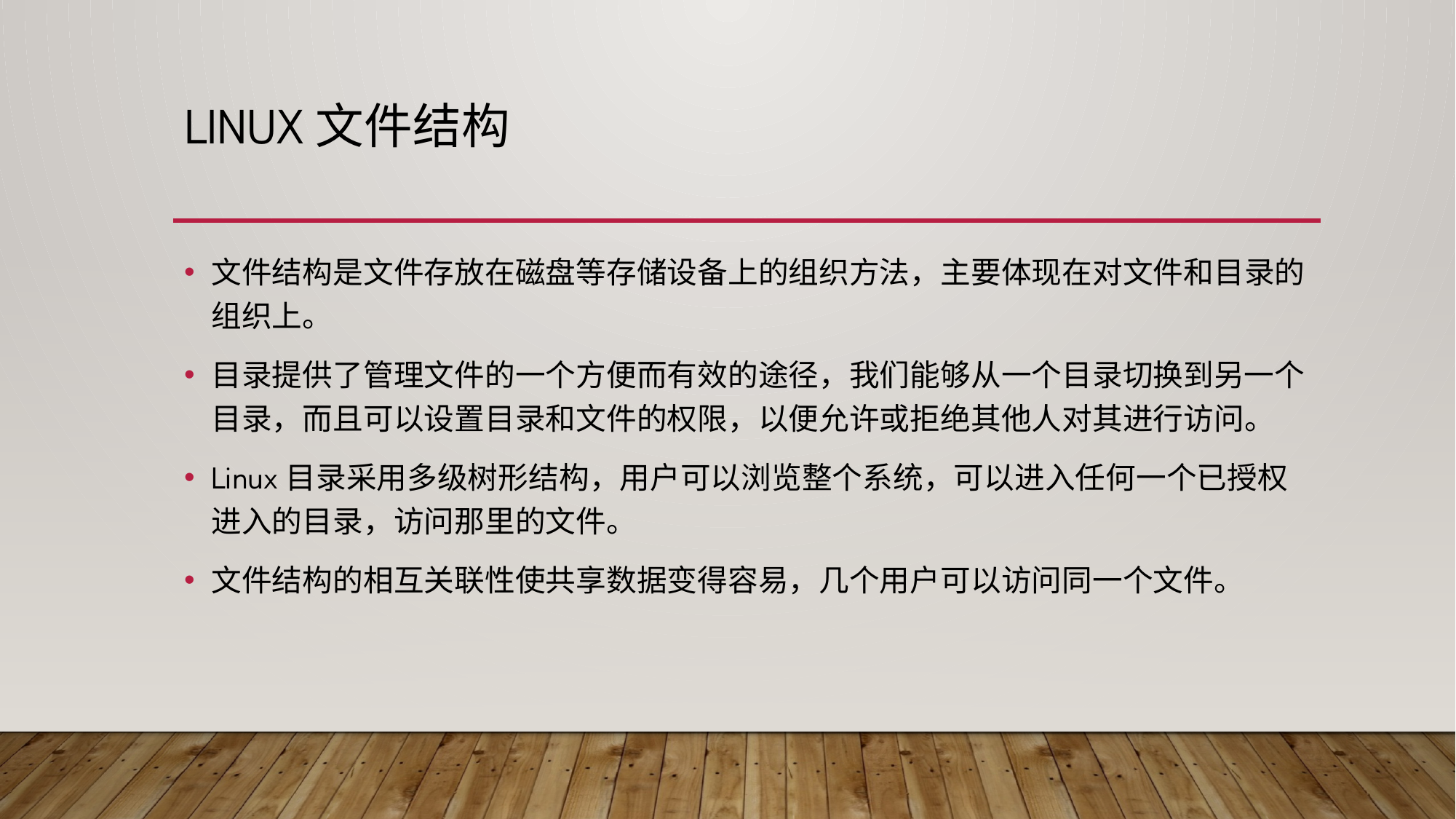

# LINUX文件结构
文件结构是文件存放在磁盘等存储设备上的组织方法，主要体现在对文件和目录的组织上。
目录提供了管理文件的一个方便而有效的途径，我们能够从一个目录切换到另一个目录，而且可以设置目录和文件的权限，以便允许或拒绝其他人对其进行访问。
Linux目录采用多级树形结构，用户可以浏览整个系统，可以进入任何一个已授权进入的目录，访问那里的文件。
文件结构的相互关联性使共享数据变得容易，几个用户可以访问同一个文件。